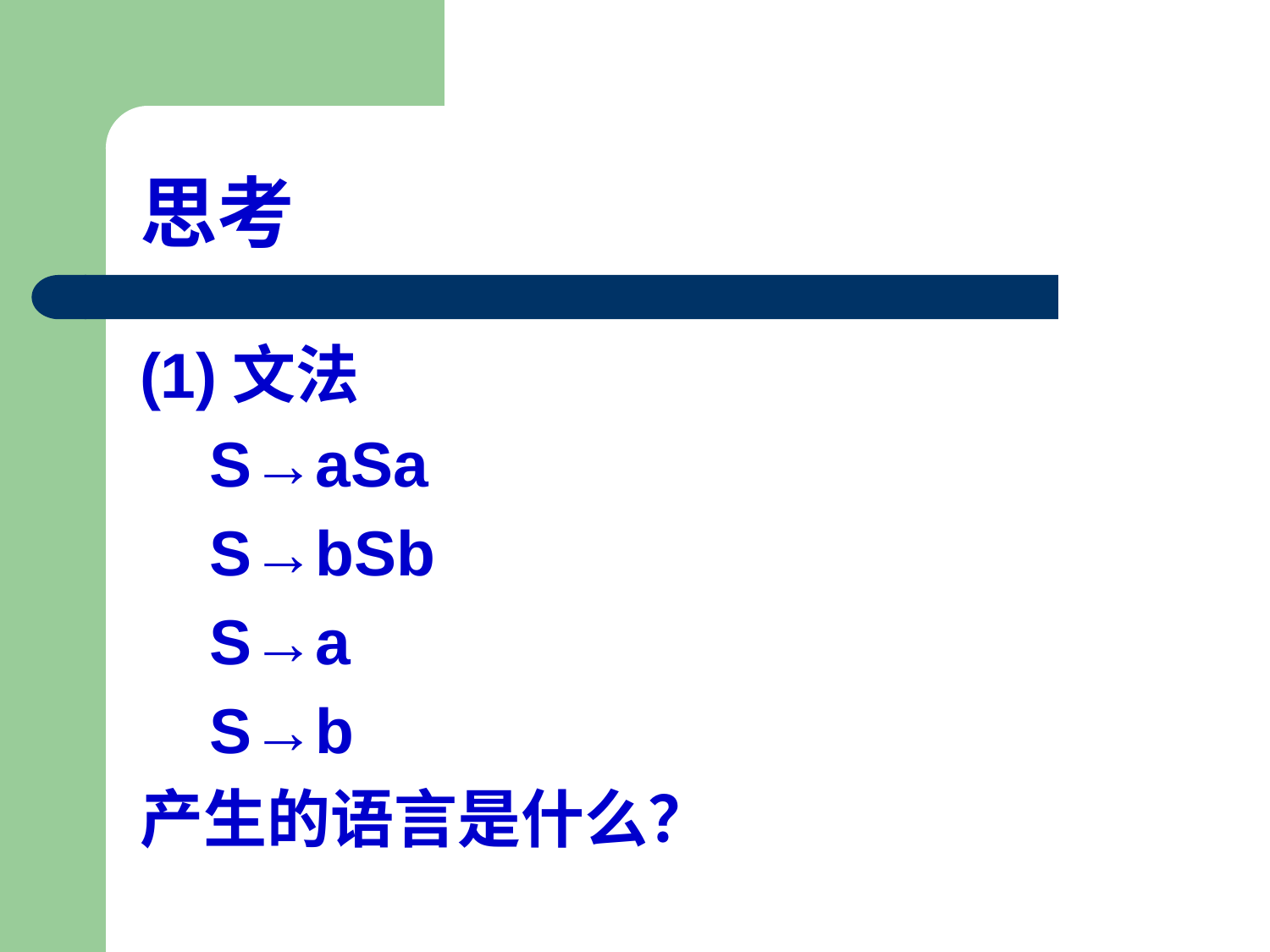

# 思考
(1)文法
    S→aSa
    S→bSb
    S→a
    S→b
产生的语言是什么？